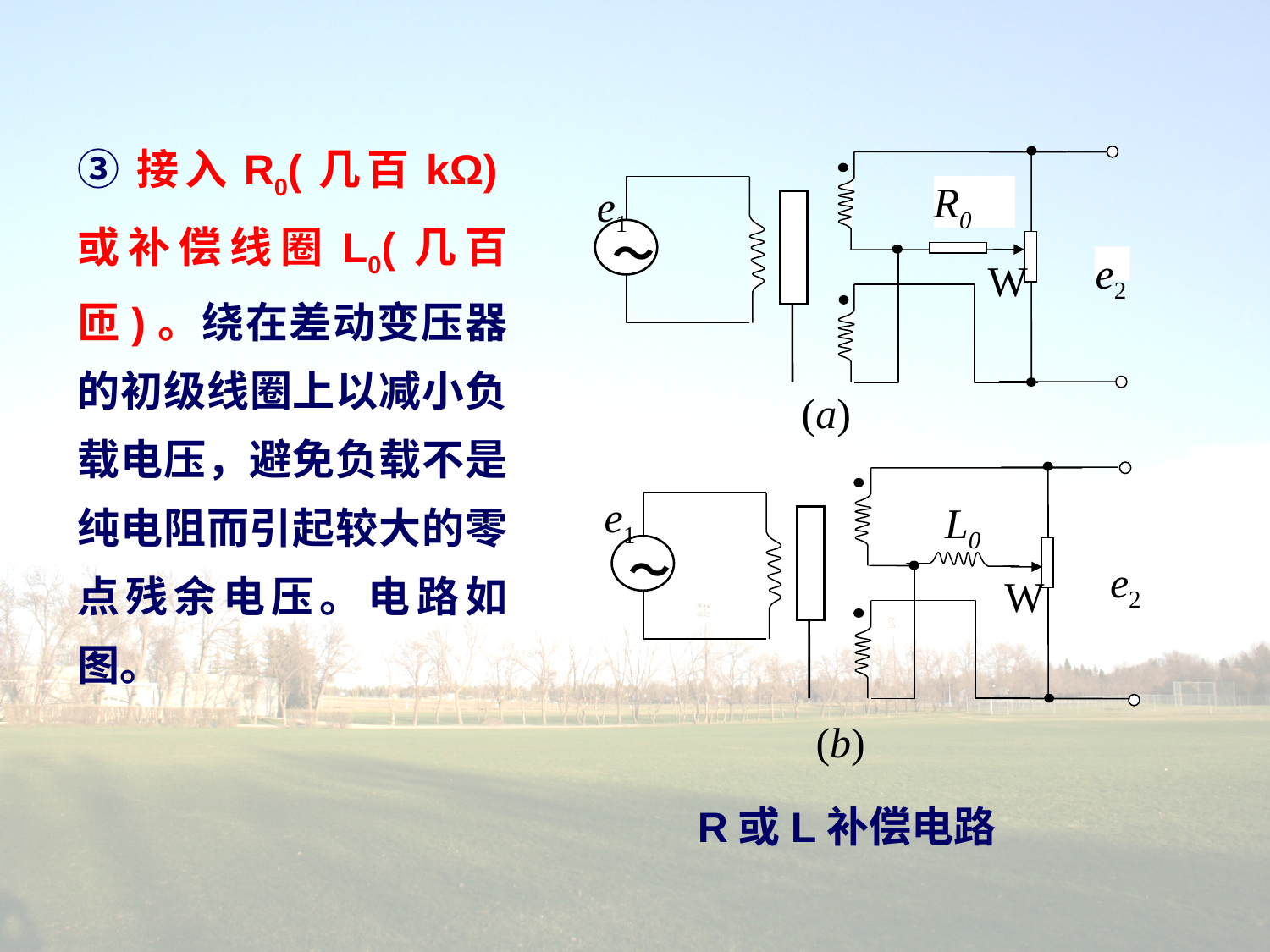

③接入R0(几百kΩ)或补偿线圈L0(几百匝)。绕在差动变压器的初级线圈上以减小负载电压，避免负载不是纯电阻而引起较大的零点残余电压。电路如图。

R0

e1

～

e2

W

(a)

e1

L0

～
e2

W

(b)
R或L补偿电路